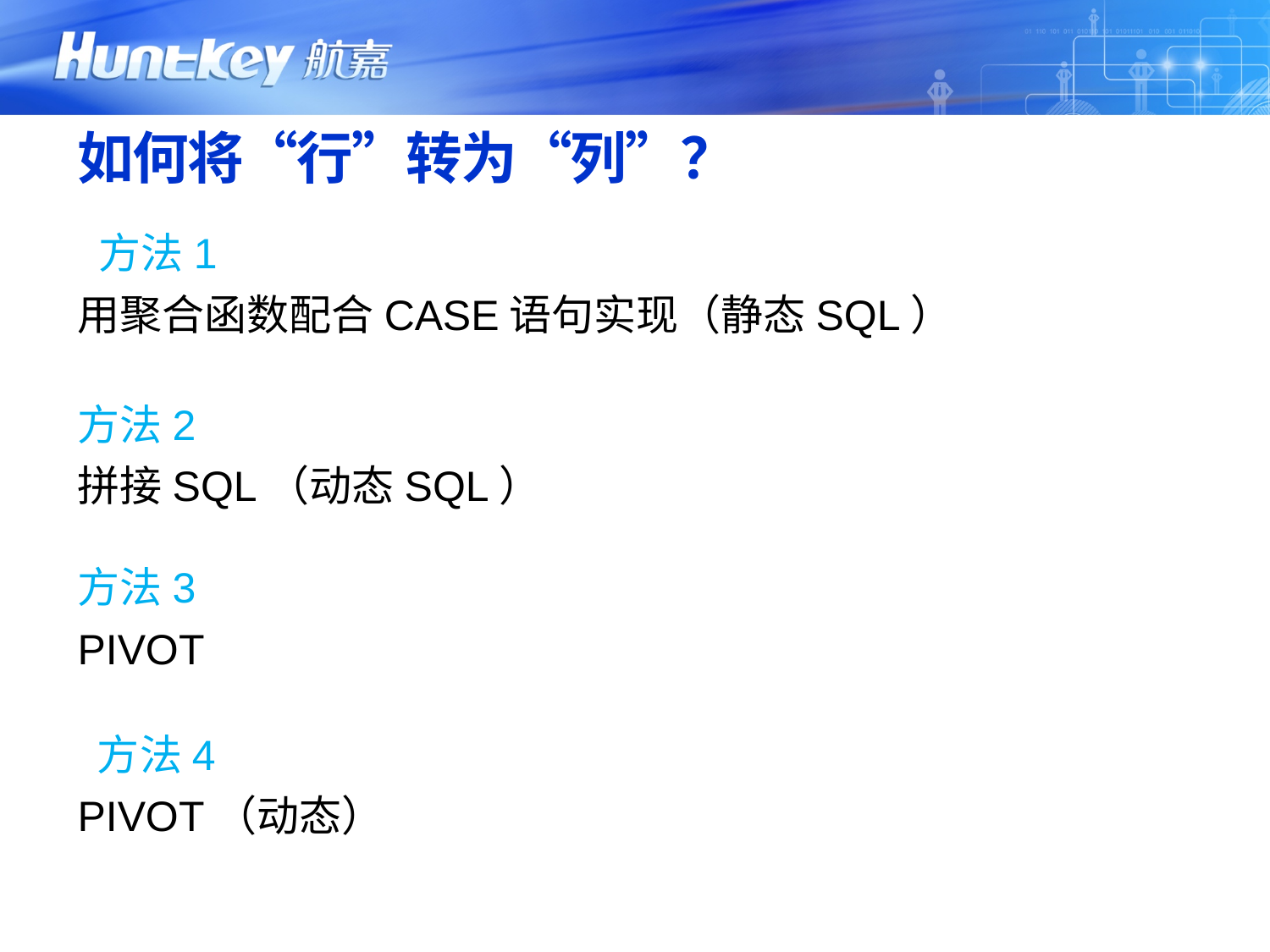

# 如何将“行”转为“列”？
 方法1
用聚合函数配合CASE语句实现（静态SQL）

方法2
拼接SQL（动态SQL）

方法3
PIVOT

 方法4
PIVOT（动态）